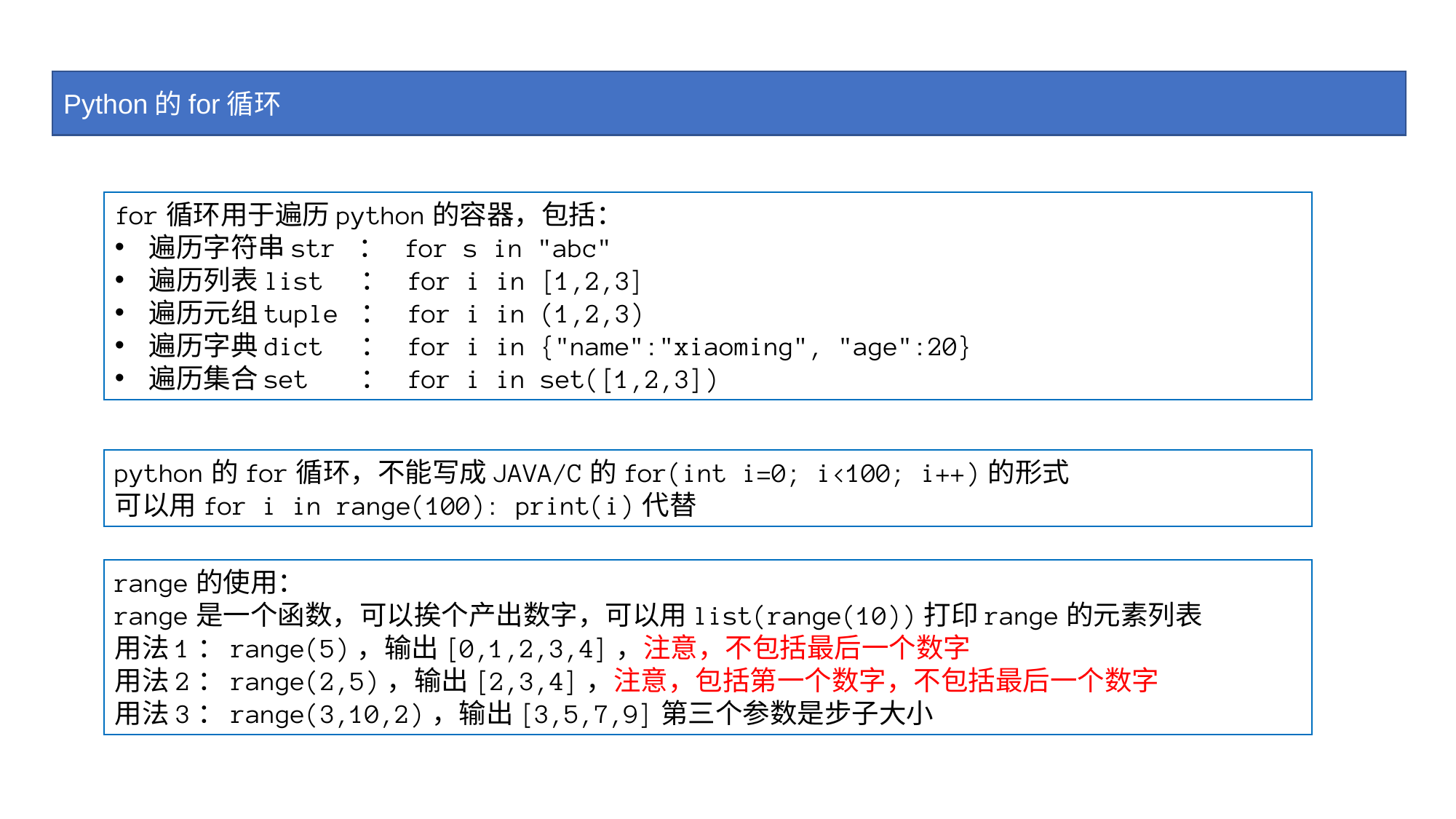

Python的for循环
for循环用于遍历python的容器，包括：
遍历字符串str ：  for s in "abc"
遍历列表list  ：  for i in [1,2,3]
遍历元组tuple ：  for i in (1,2,3)
遍历字典dict  ：  for i in {"name":"xiaoming", "age":20}
遍历集合set   ：  for i in set([1,2,3])
python的for循环，不能写成JAVA/C的for(int i=0; i<100; i++)的形式
可以用for i in range(100): print(i)代替
range的使用：
range是一个函数，可以挨个产出数字，可以用list(range(10))打印range的元素列表
用法1：range(5)，输出[0,1,2,3,4]，注意，不包括最后一个数字
用法2：range(2,5)，输出[2,3,4]，注意，包括第一个数字，不包括最后一个数字
用法3：range(3,10,2)，输出[3,5,7,9]第三个参数是步子大小